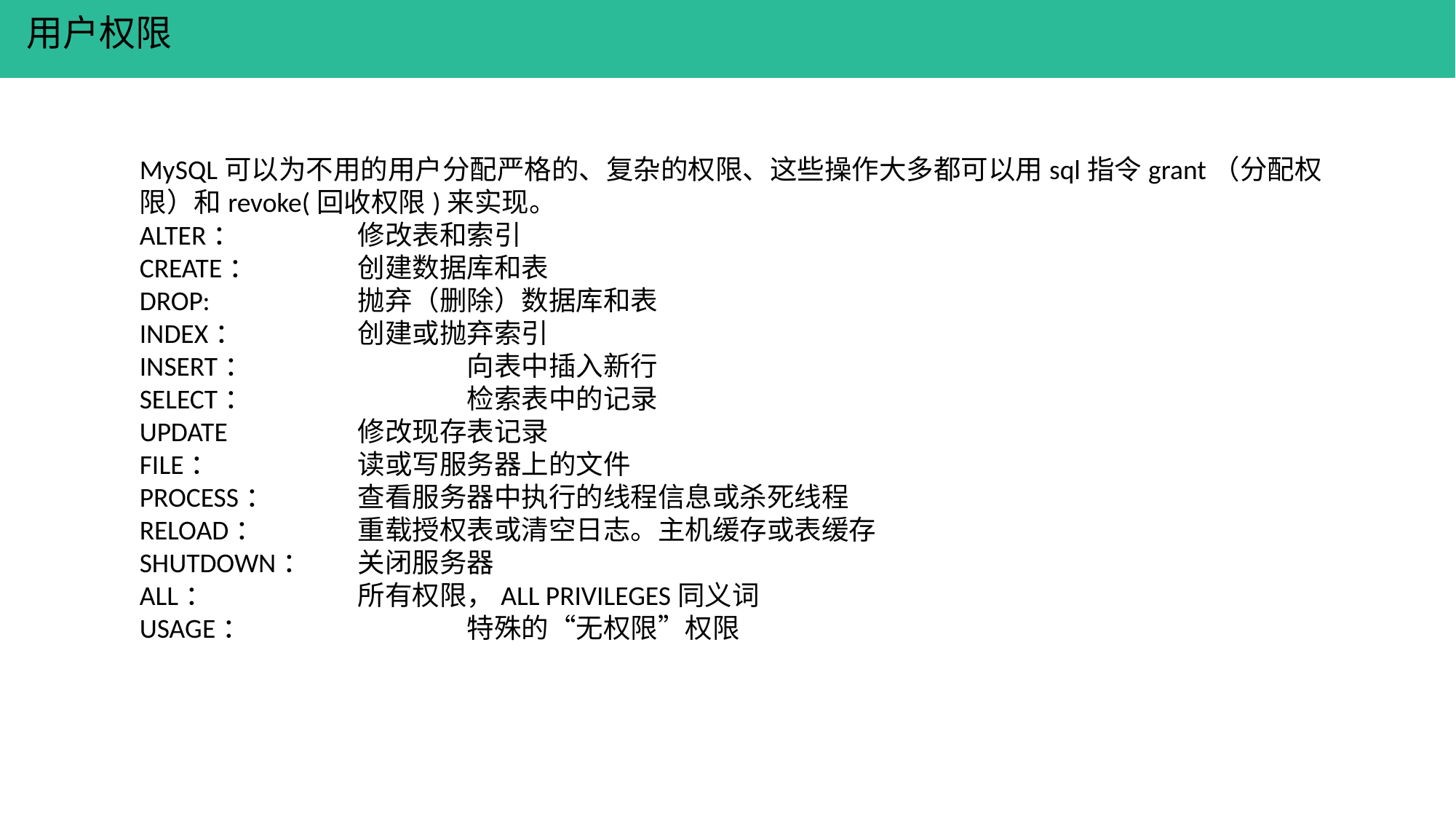

用户权限
MySQL可以为不用的用户分配严格的、复杂的权限、这些操作大多都可以用sql指令grant（分配权限）和revoke(回收权限)来实现。
ALTER：		修改表和索引
CREATE：	创建数据库和表
DROP:		抛弃（删除）数据库和表
INDEX：		创建或抛弃索引
INSERT：		向表中插入新行
SELECT：		检索表中的记录
UPDATE		修改现存表记录
FILE：		读或写服务器上的文件
PROCESS：	查看服务器中执行的线程信息或杀死线程
RELOAD：	重载授权表或清空日志。主机缓存或表缓存
SHUTDOWN：	关闭服务器
ALL：		所有权限，ALL PRIVILEGES同义词
USAGE：		特殊的“无权限”权限